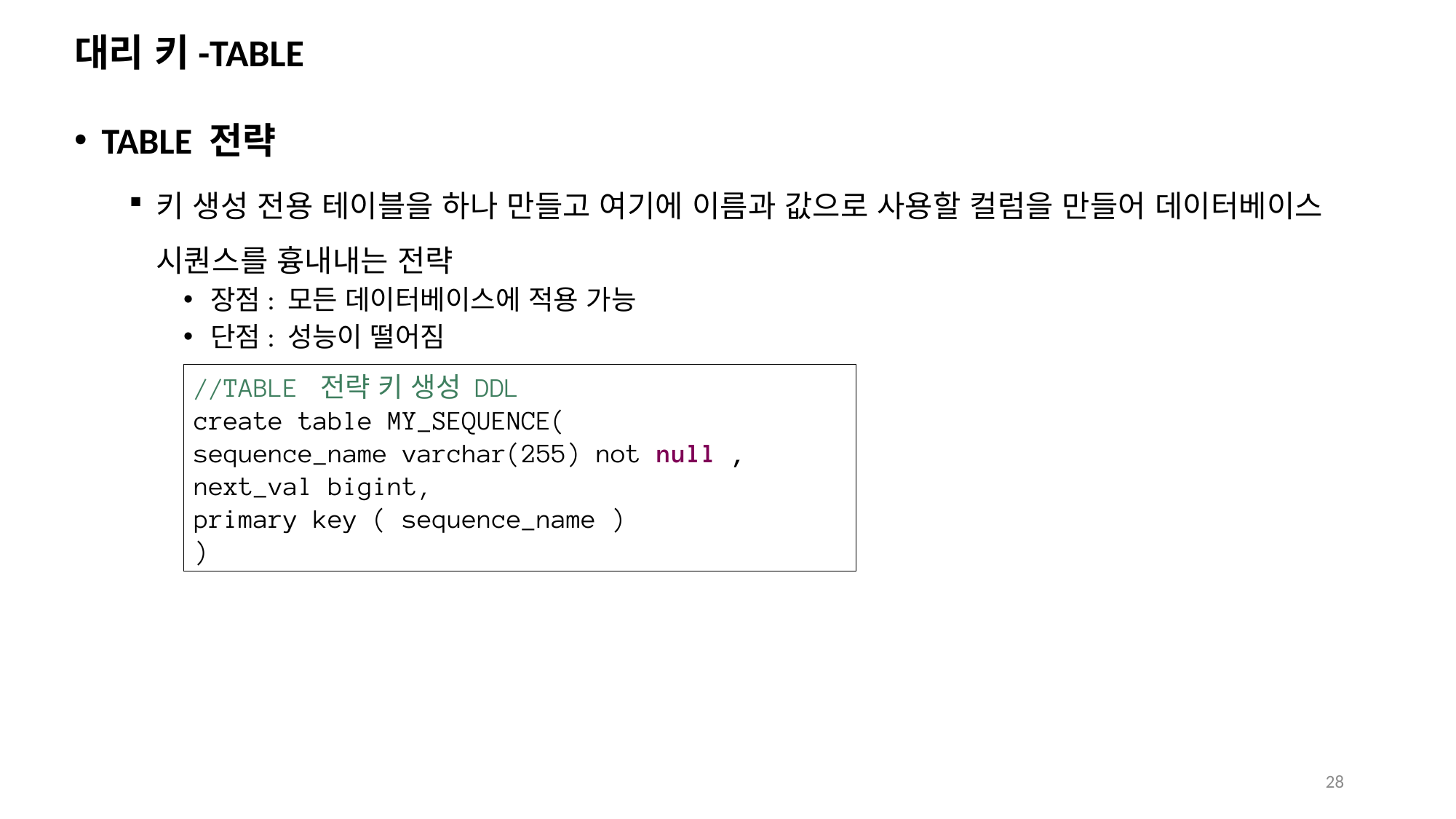

# 대리 키-TABLE
TABLE 전략
키 생성 전용 테이블을 하나 만들고 여기에 이름과 값으로 사용할 컬럼을 만들어 데이터베이스 시퀀스를 흉내내는 전략
장점: 모든 데이터베이스에 적용 가능
단점: 성능이 떨어짐

//TABLE 전략 키 생성 DDL
create table MY_SEQUENCE(
sequence_name varchar(255) not null ,
next_val bigint,
primary key ( sequence_name )
)
28